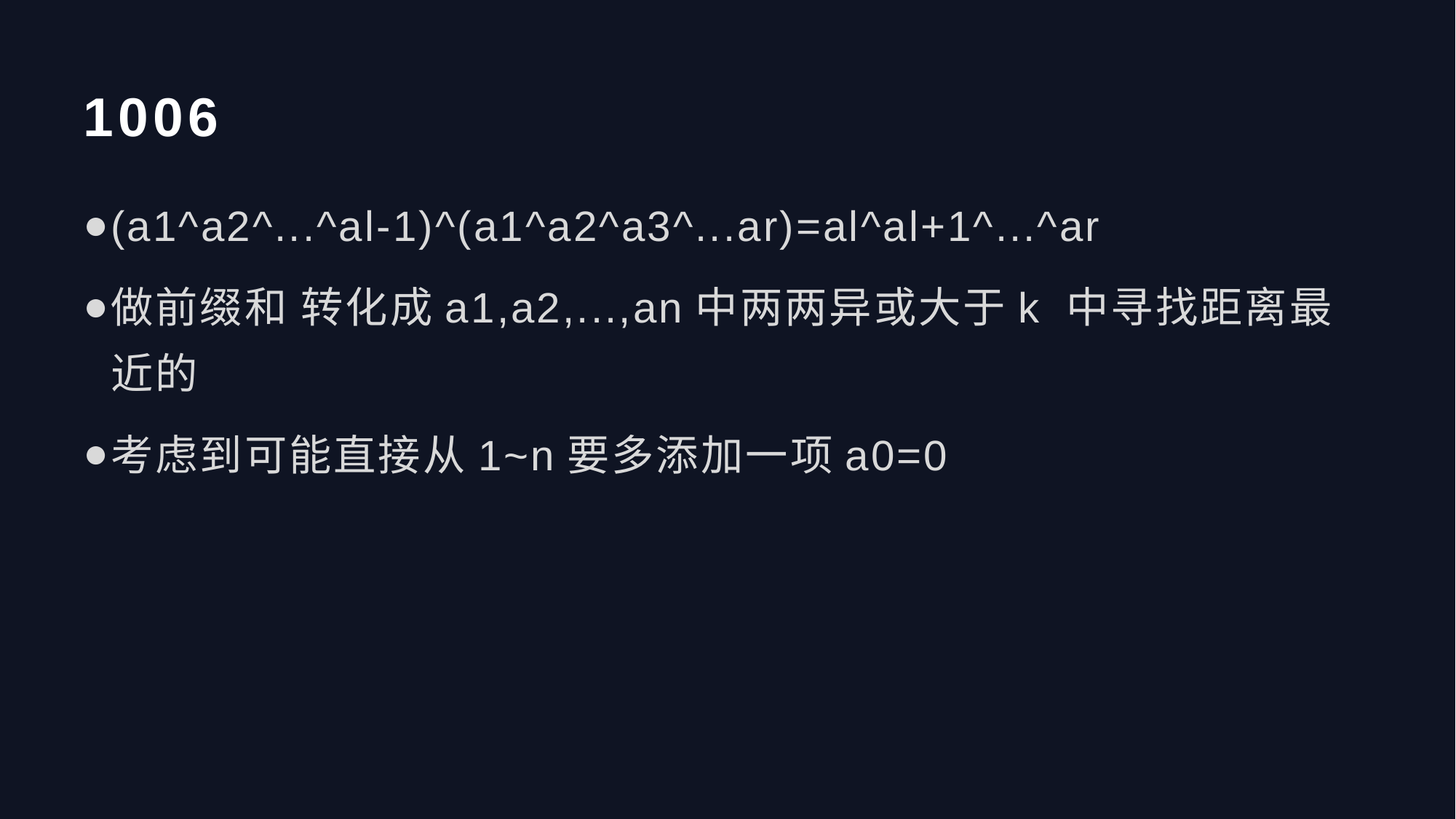

# 1006
(a1^a2^...^al-1)^(a1^a2^a3^...ar)=al^al+1^...^ar
做前缀和 转化成a1,a2,...,an中两两异或大于k 中寻找距离最近的
考虑到可能直接从1~n要多添加一项a0=0